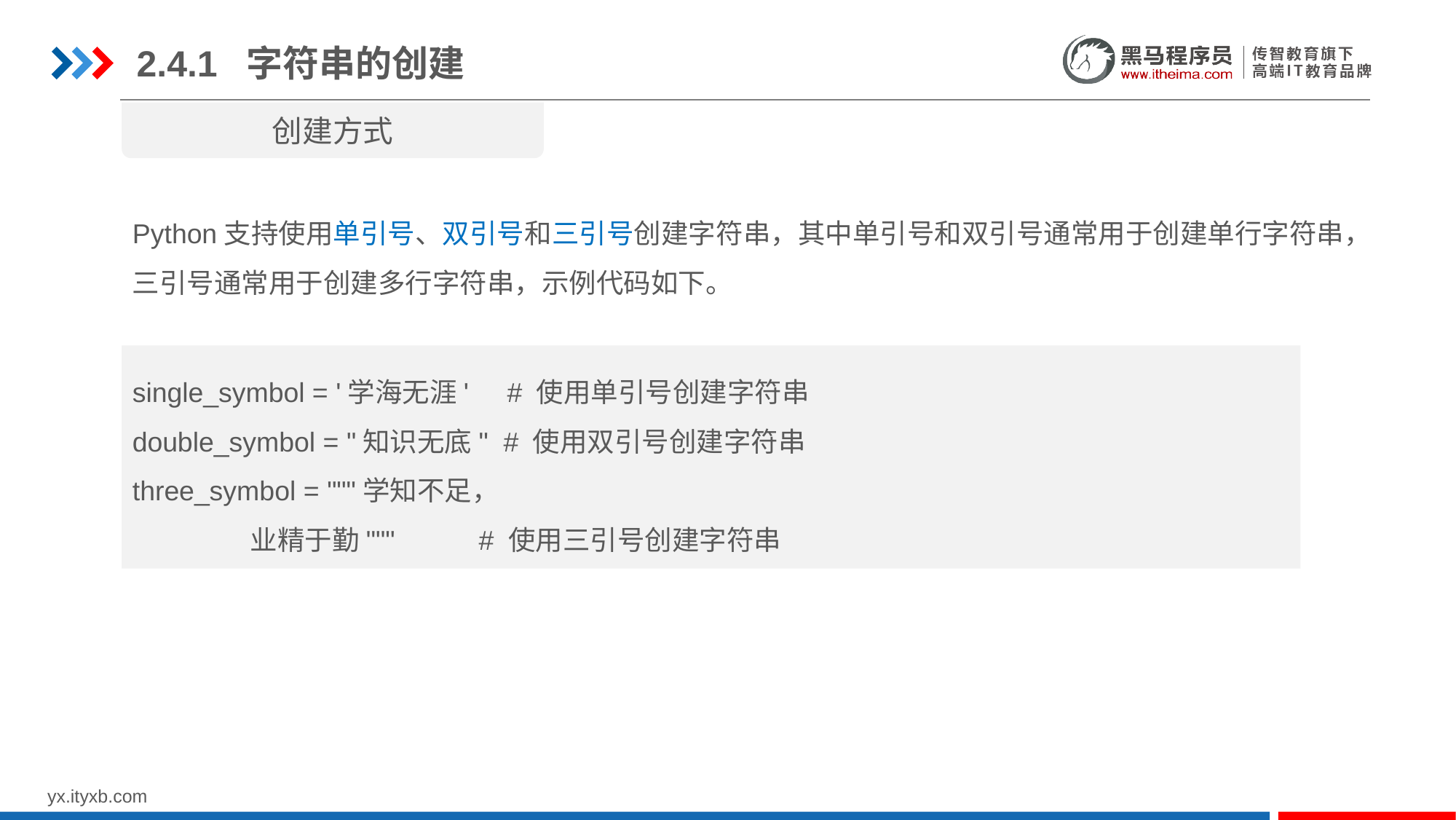

2.4.1  字符串的创建

创建方式
Python支持使用单引号、双引号和三引号创建字符串，其中单引号和双引号通常用于创建单行字符串，三引号通常用于创建多行字符串，示例代码如下。
single_symbol = '学海无涯'     # 使用单引号创建字符串
double_symbol = "知识无底"  # 使用双引号创建字符串
three_symbol = """学知不足，
                  业精于勤"""           # 使用三引号创建字符串